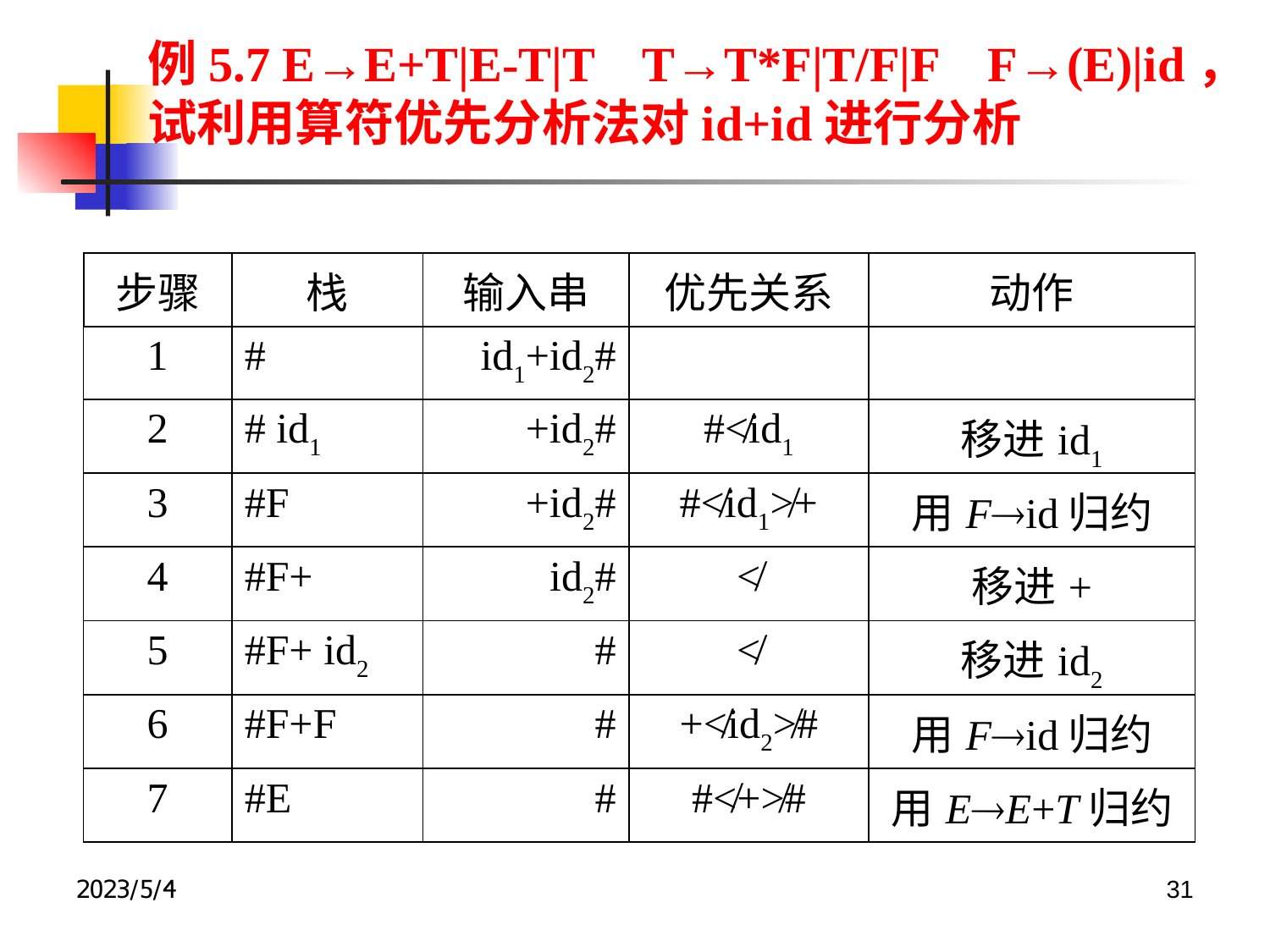

例5.7 E→E+T|E-T|T    T→T*F|T/F|F    F→(E)|id，
试利用算符优先分析法对id+id进行分析

| 步骤 | 栈 | 输入串 | 优先关系 | 动作 |
| --- | --- | --- | --- | --- |
| 1 | # | id1+id2# |  |  |
| 2 | # id1 | +id2# | #≮id1 | 移进id1 |
| 3 | #F | +id2# | #≮id1≯+ | 用F→id归约 |
| 4 | #F+ | id2# | ≮ | 移进+ |
| 5 | #F+ id2 | # | ≮ | 移进id2 |
| 6 | #F+F | # | +≮id2≯# | 用F→id归约 |
| 7 | #E | # | #≮+≯# | 用E→E+T归约 |
2023/5/4
31